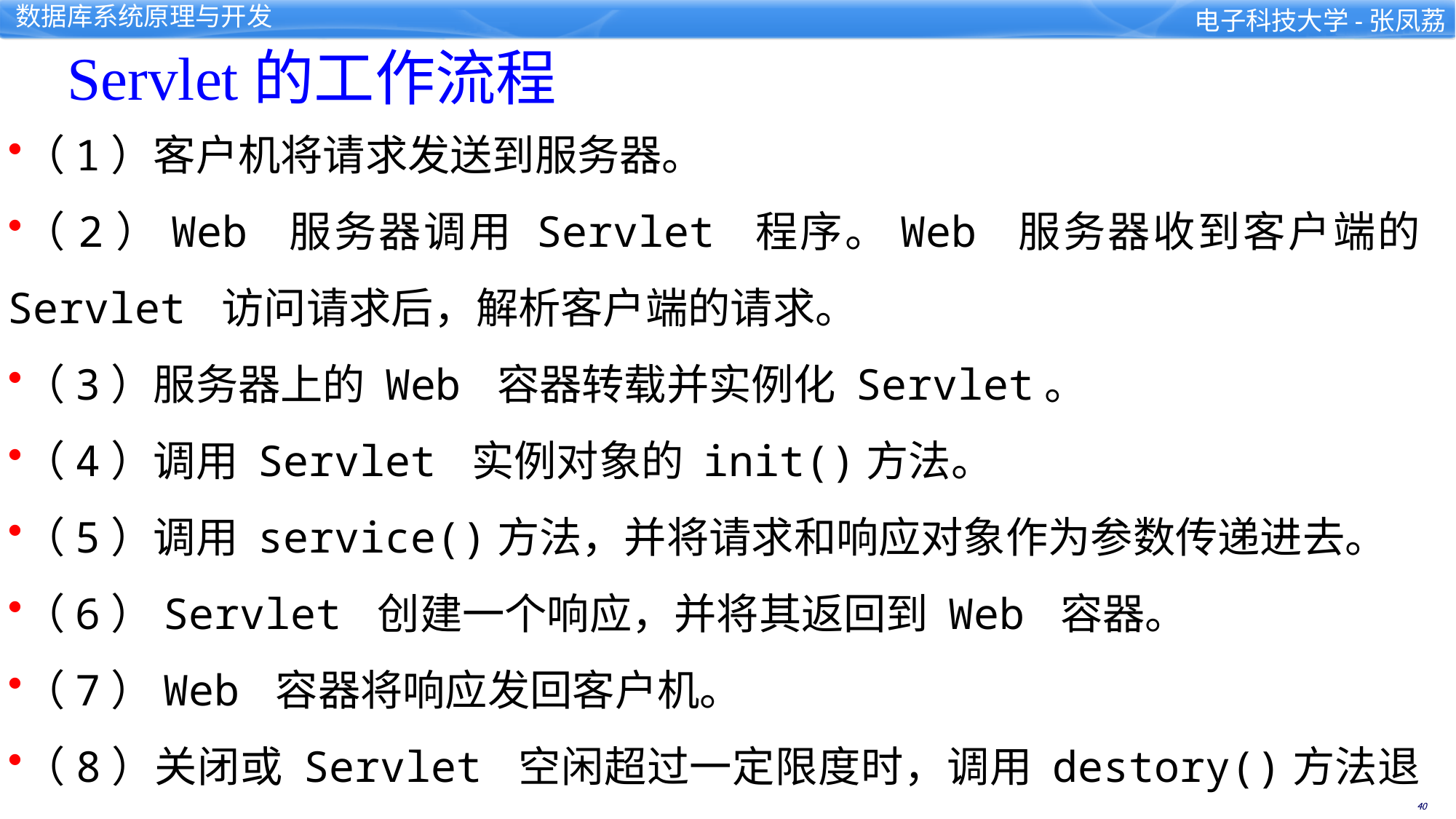

Servlet的工作流程
（1）客户机将请求发送到服务器。
（2）Web 服务器调用 Servlet 程序。Web 服务器收到客户端的 Servlet 访问请求后，解析客户端的请求。
（3）服务器上的 Web 容器转载并实例化 Servlet。
（4）调用 Servlet 实例对象的 init()方法。
（5）调用 service()方法，并将请求和响应对象作为参数传递进去。
（6）Servlet 创建一个响应，并将其返回到 Web 容器。
（7）Web 容器将响应发回客户机。
（8）关闭或 Servlet 空闲超过一定限度时，调用 destory()方法退出。